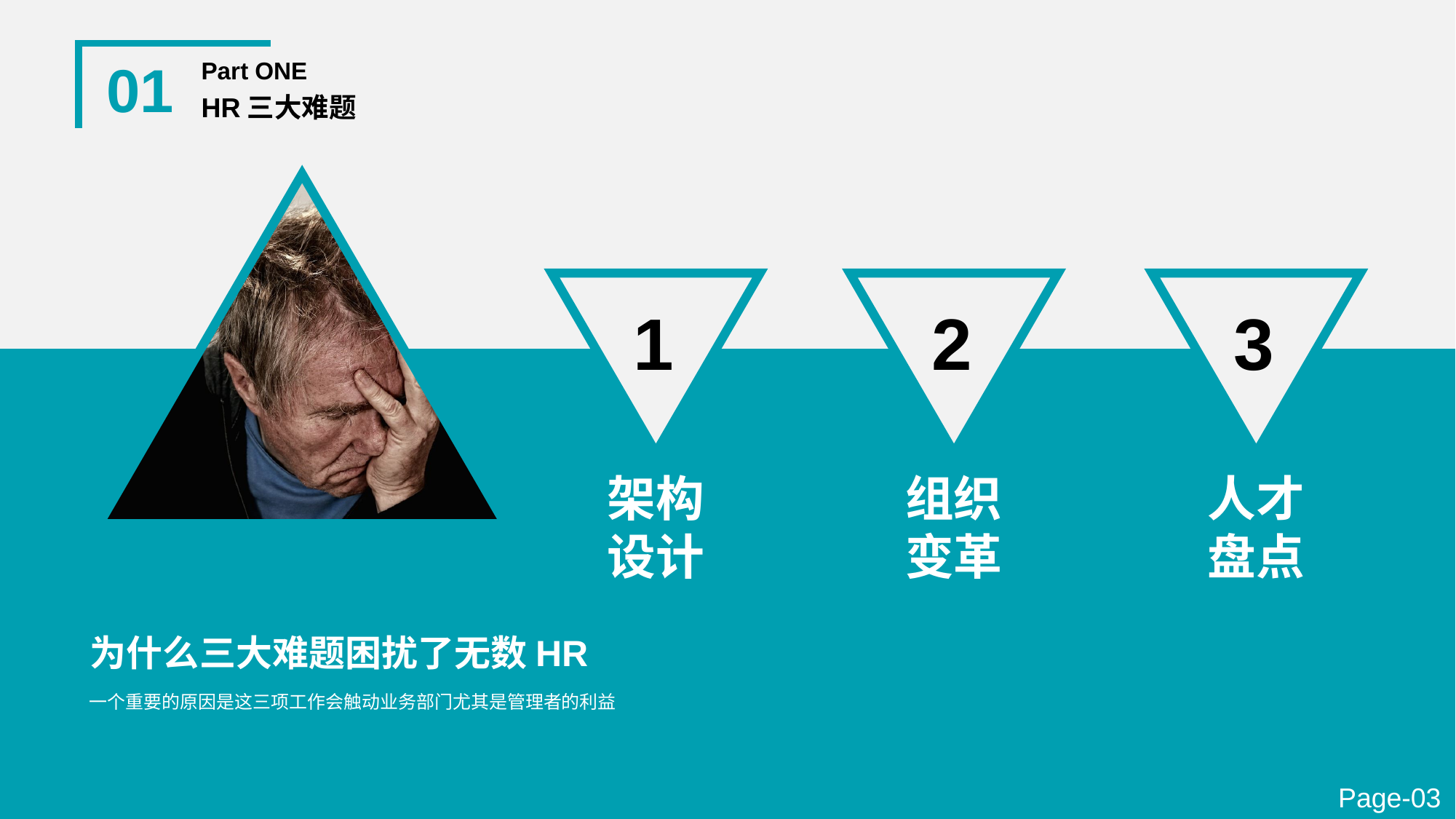

01
Part ONE
HR三大难题

1

2

3
架构
设计
组织
变革
人才
盘点
为什么三大难题困扰了无数HR
一个重要的原因是这三项工作会触动业务部门尤其是管理者的利益
Page-03